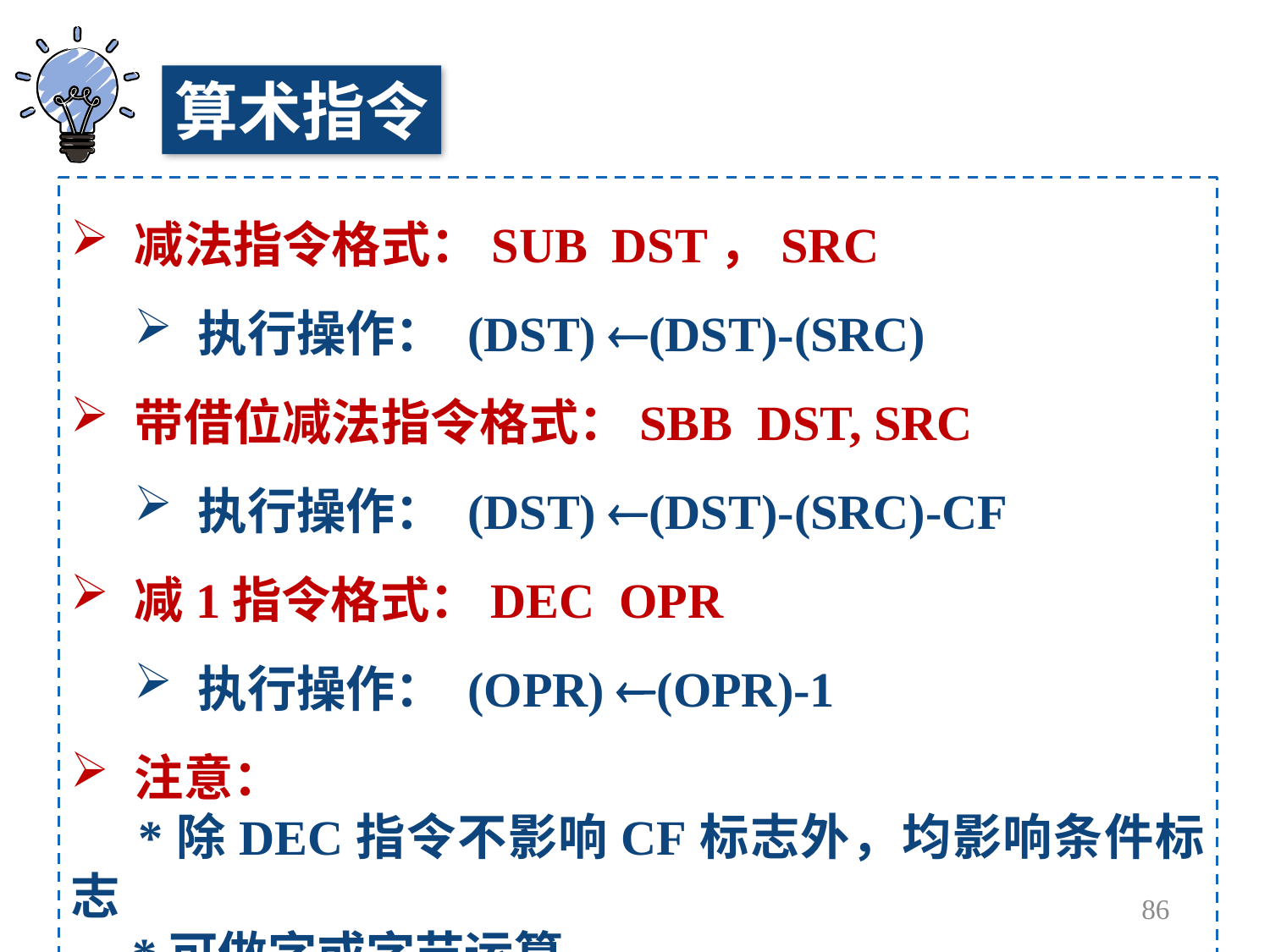

算术指令
减法指令格式：SUB  DST，SRC
执行操作： (DST) ←(DST)-(SRC)
带借位减法指令格式：SBB  DST, SRC
执行操作： (DST) ←(DST)-(SRC)-CF
减1指令格式：DEC  OPR
执行操作： (OPR) ←(OPR)-1
注意：
     *除DEC指令不影响CF标志外，均影响条件标志
     *可做字或字节运算
86